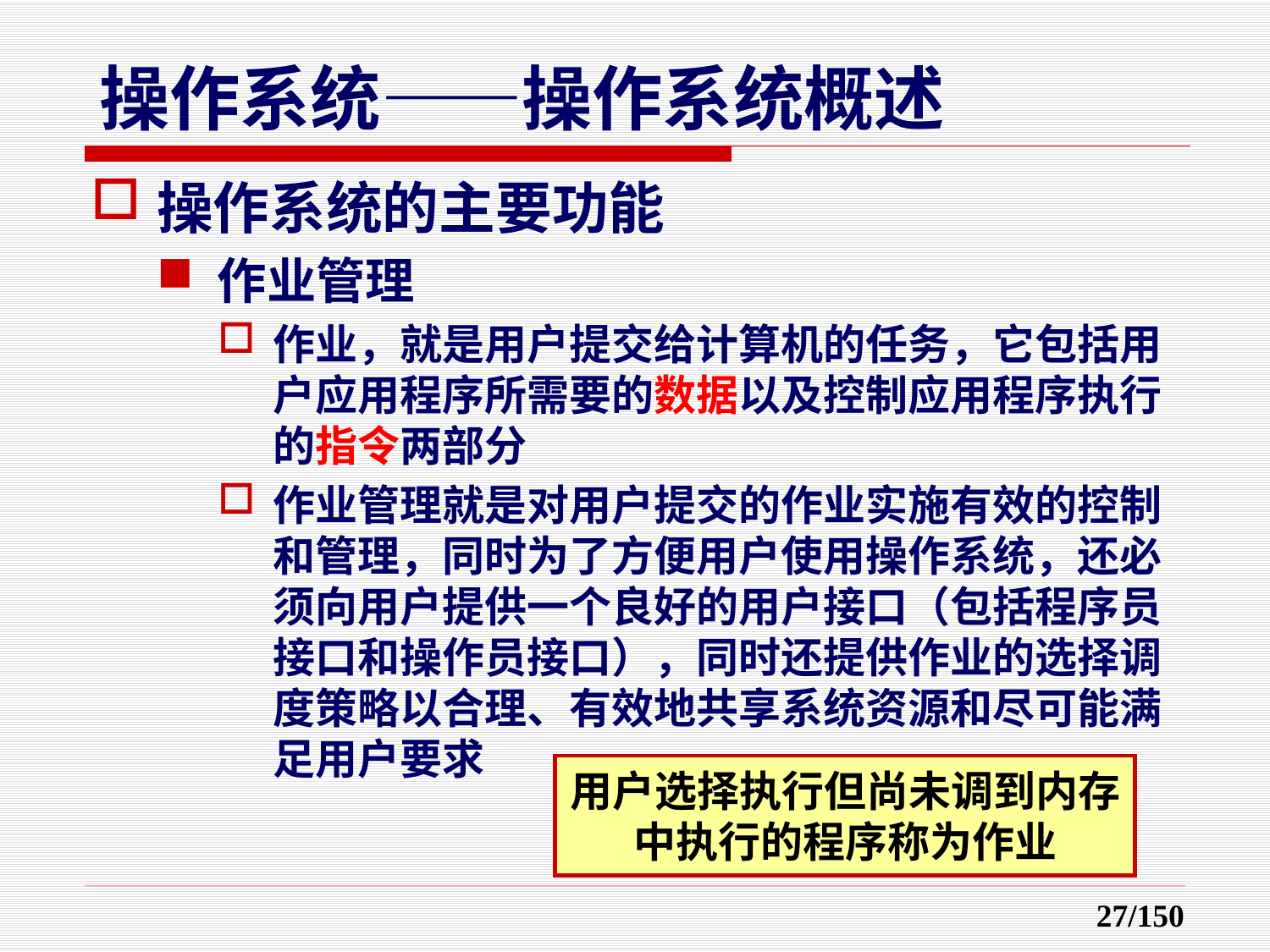

操作系统的主要功能
作业管理
作业，就是用户提交给计算机的任务，它包括用户应用程序所需要的数据以及控制应用程序执行的指令两部分
作业管理就是对用户提交的作业实施有效的控制和管理，同时为了方便用户使用操作系统，还必须向用户提供一个良好的用户接口（包括程序员接口和操作员接口），同时还提供作业的选择调度策略以合理、有效地共享系统资源和尽可能满足用户要求
用户选择执行但尚未调到内存中执行的程序称为作业